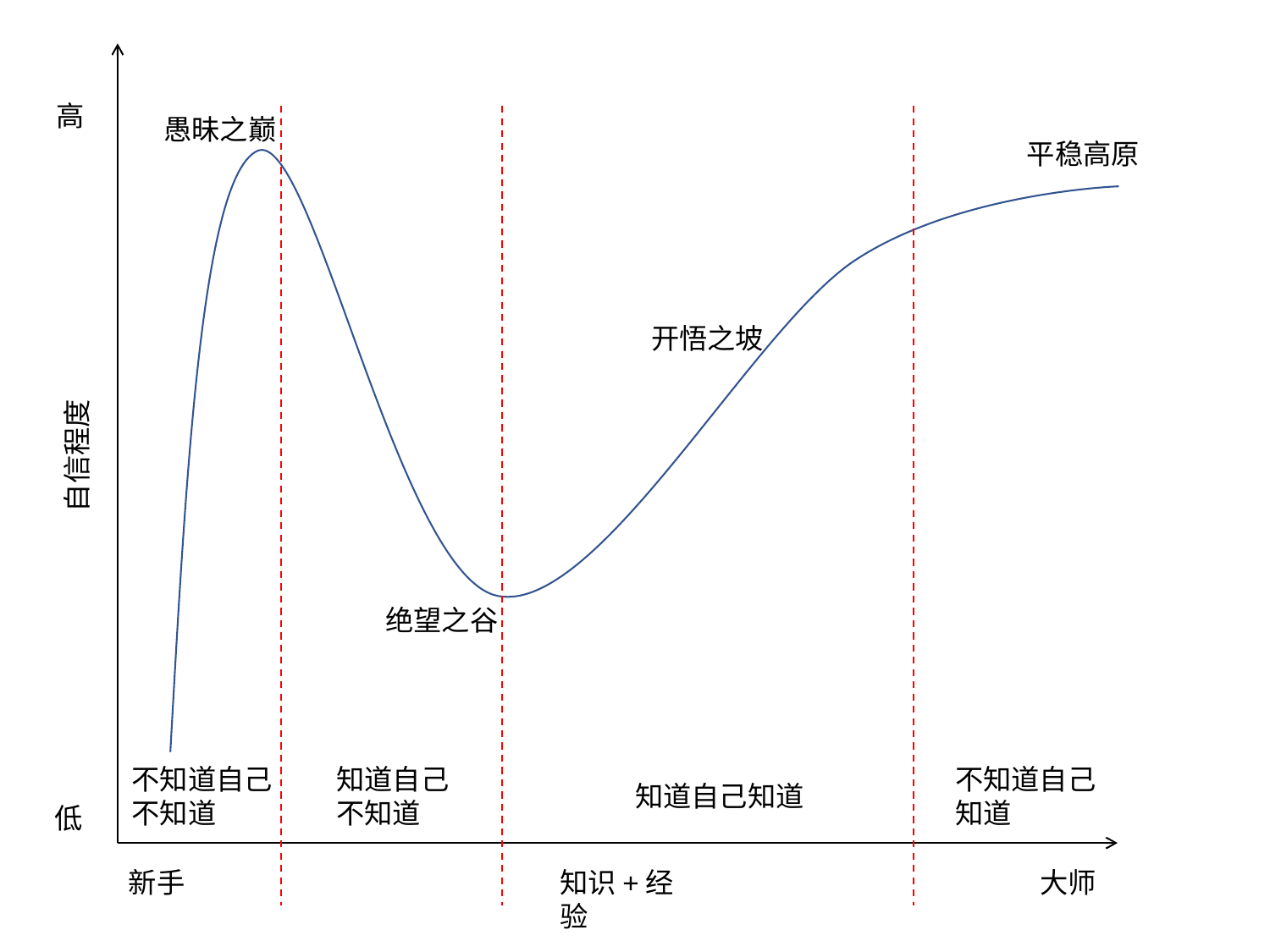

高
愚昧之巅
平稳高原

开悟之坡
自信程度
绝望之谷
不知道自己不知道
知道自己不知道
不知道自己知道
知道自己知道
低
新手
知识+经验
大师